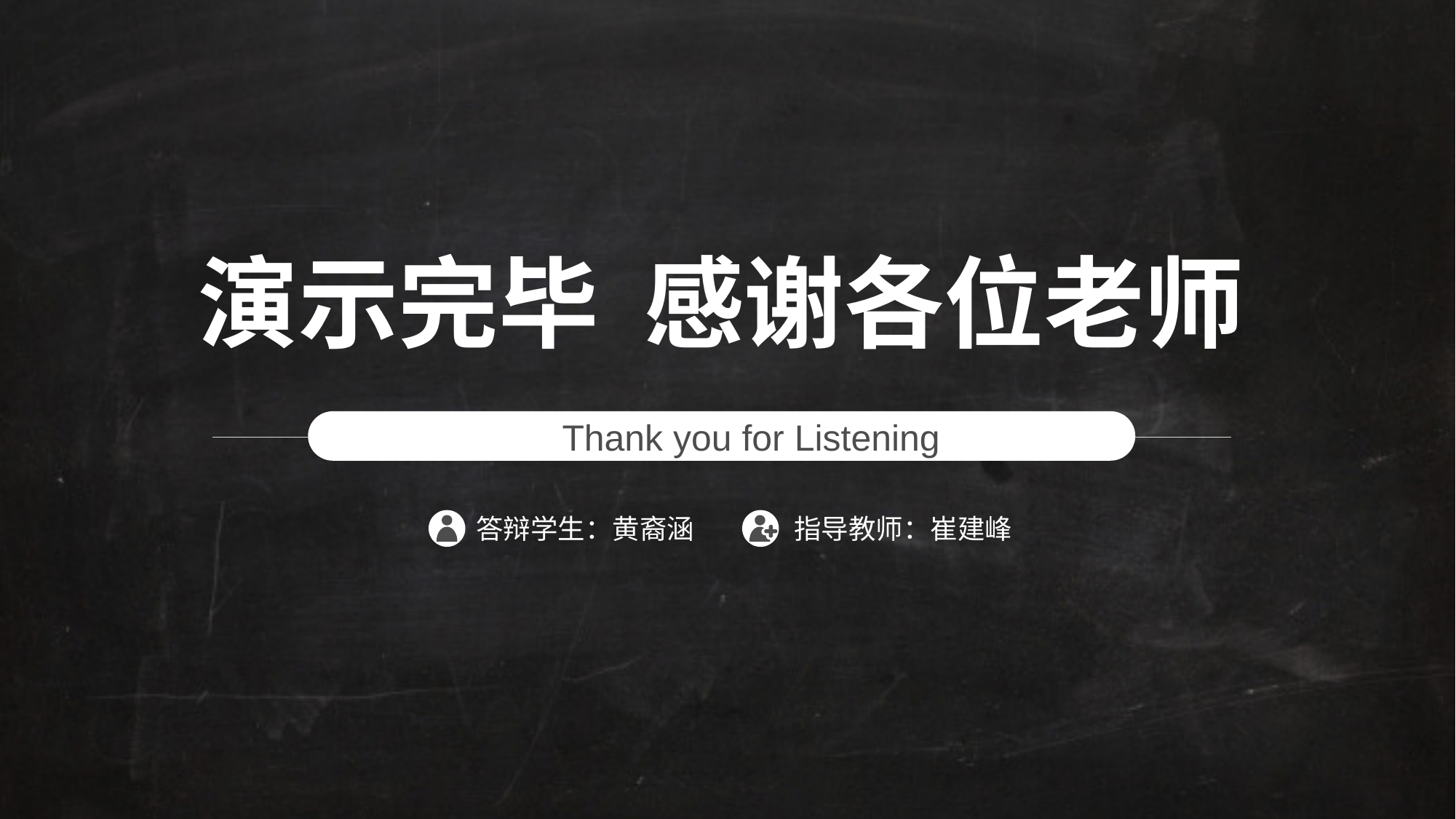

演示完毕  感谢各位老师
Thank you for Listening

答辩学生：黄裔涵
指导教师：崔建峰